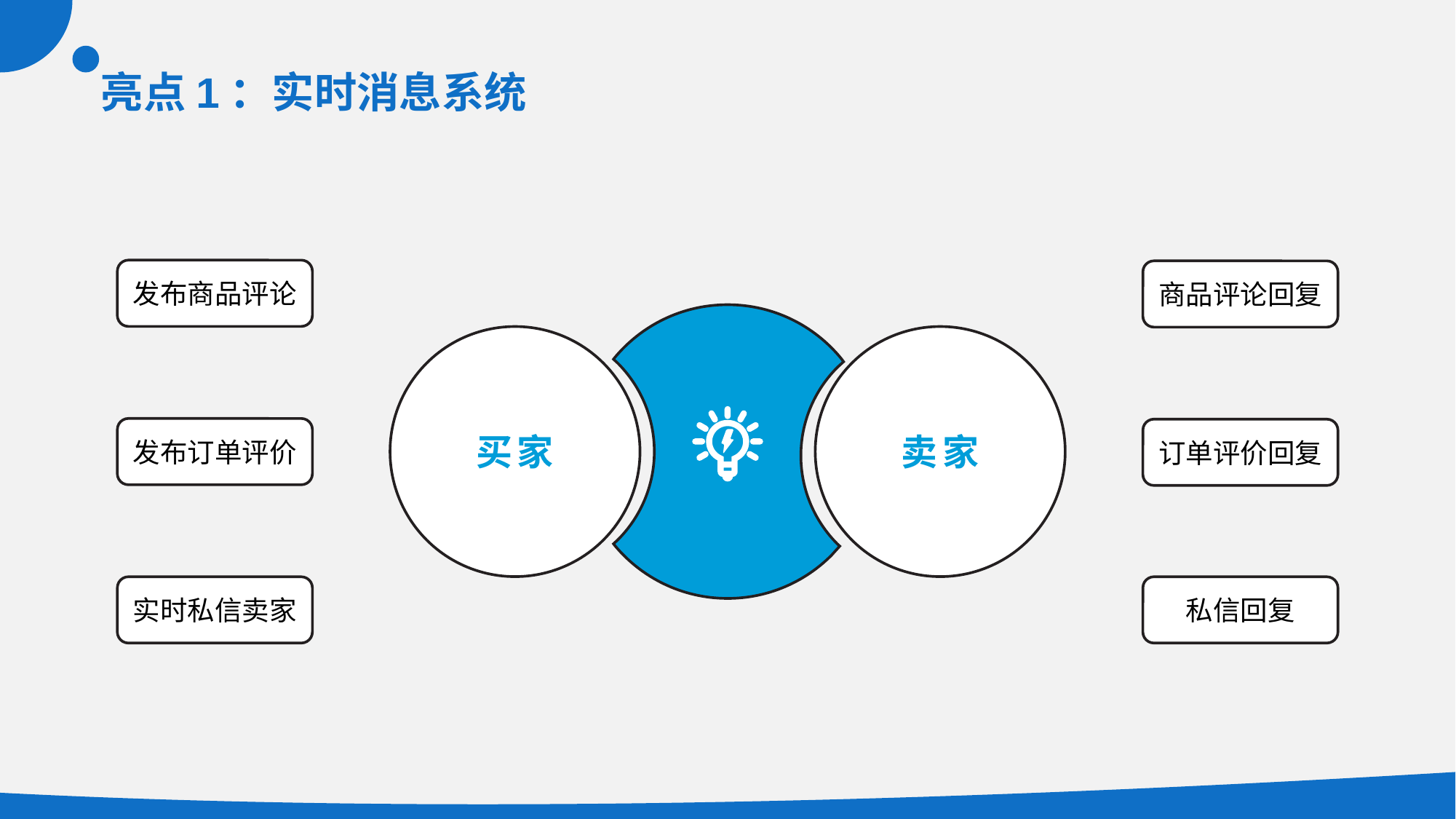

亮点1：实时消息系统
发布商品评论
发布订单评价
实时私信卖家
商品评论回复
订单评价回复
私信回复

买家
卖家